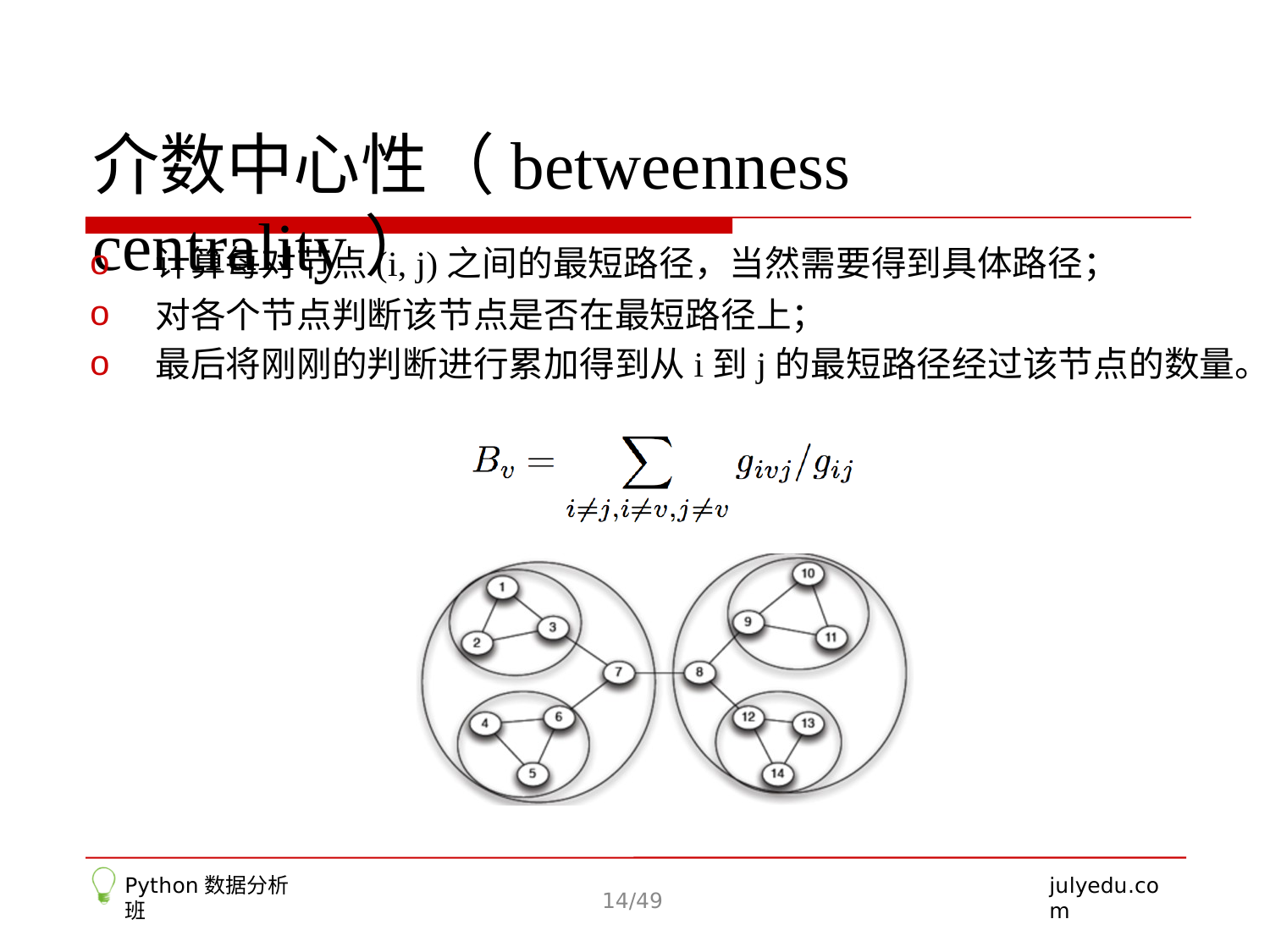

# 介数中心性（betweenness centrality）

计算每对节点(i, j)之间的最短路径，当然需要得到具体路径；
对各个节点判断该节点是否在最短路径上；
最后将刚刚的判断进行累加得到从i到j的最短路径经过该节点的数量。

Python数据分析班
julyedu.com
14/49